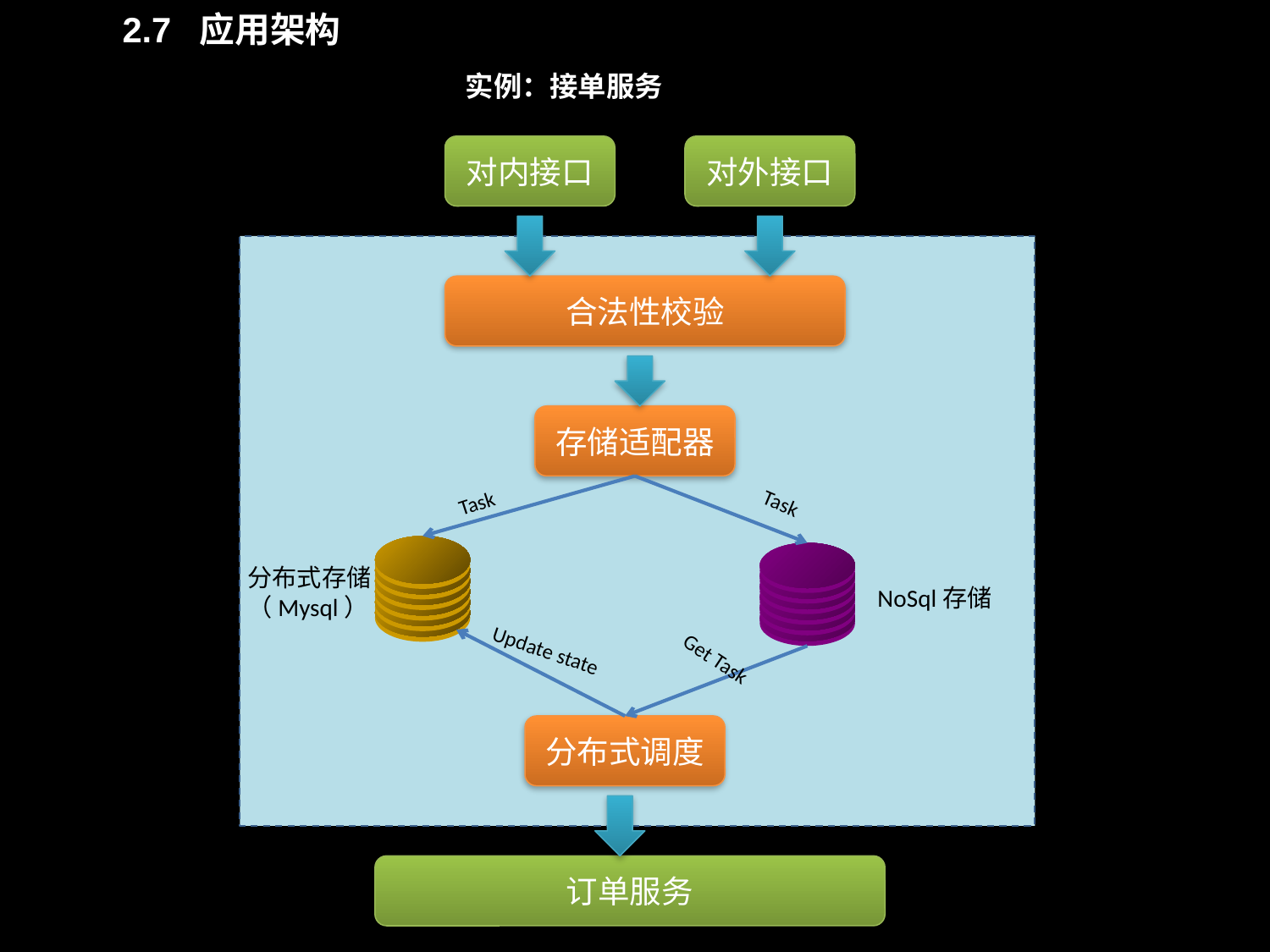

2.7  应用架构
                                     实例：接单服务
对内接口
对外接口

合法性校验

存储适配器
Task
Task

分布式存储
（Mysql）
NoSql存储
Update state
Get Task
亦庄机房
亦庄机房
分布式调度

订单服务
22